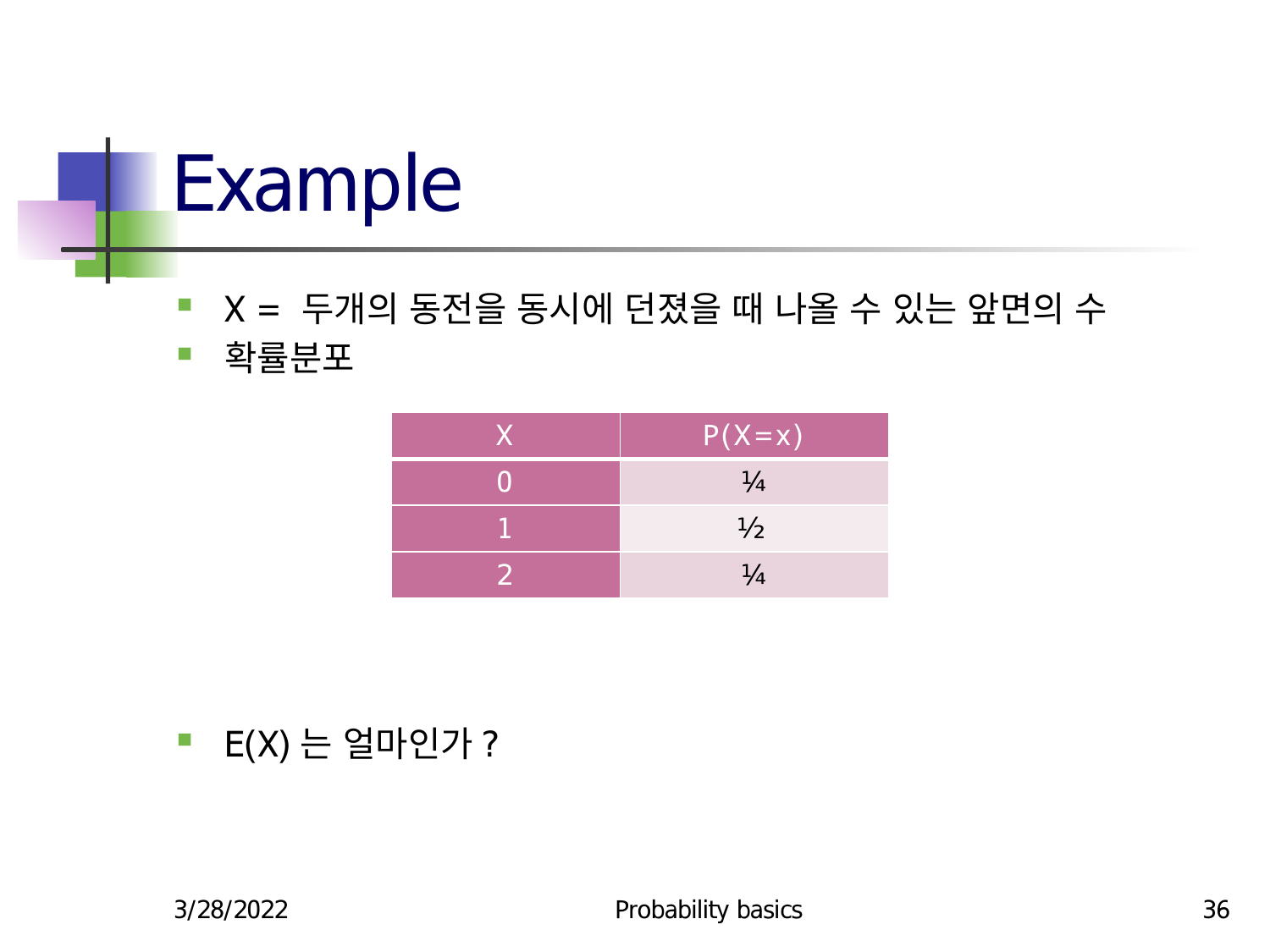

# Example
X = 두개의 동전을 동시에 던졌을 때 나올 수 있는 앞면의 수
확률분포

E(X)는 얼마인가?

| X | P(X=x) |
| --- | --- |
| 0 | ¼ |
| 1 | ½ |
| 2 | ¼ |
3/28/2022
Probability basics
36